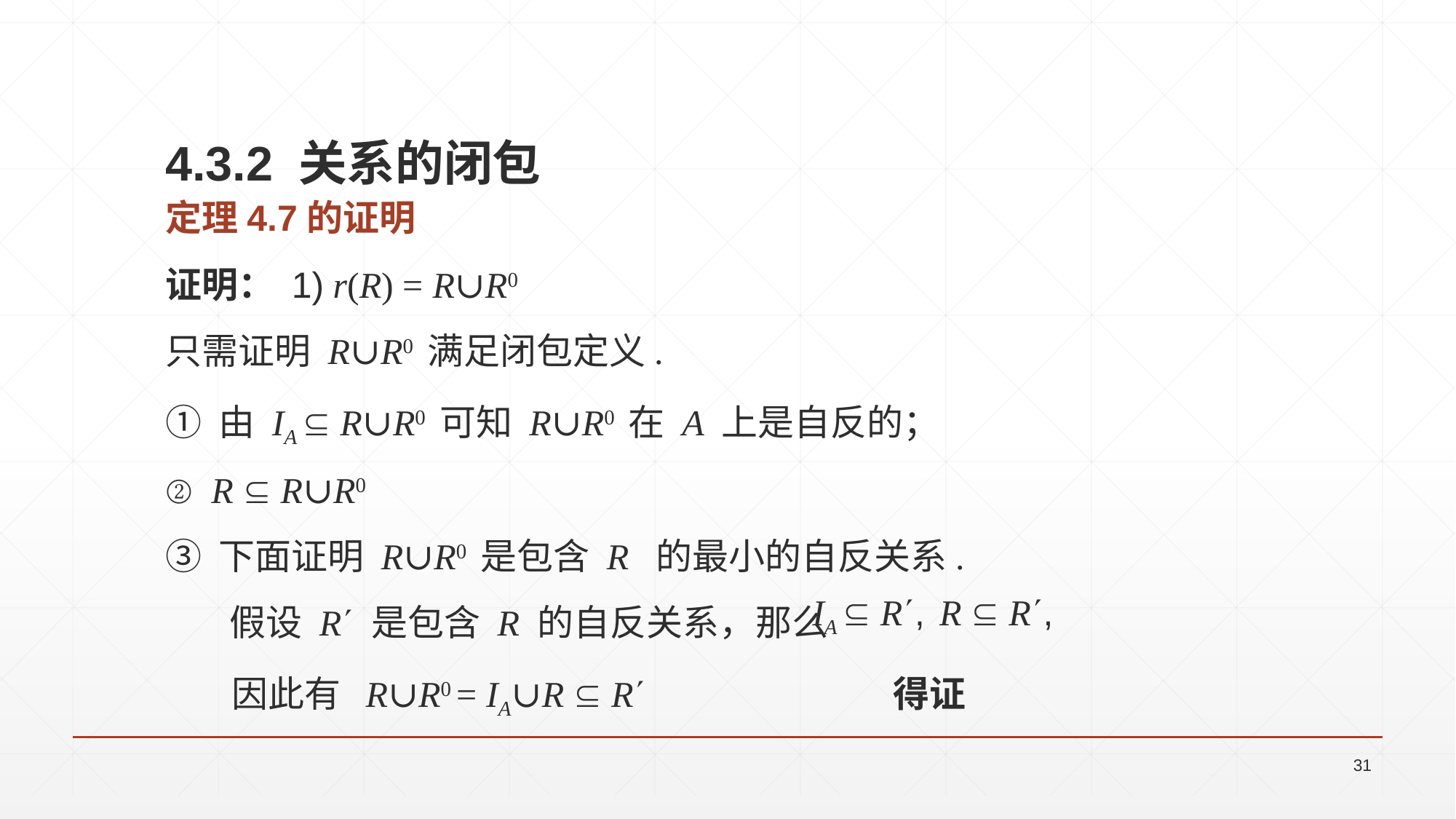

4.3.2 关系的闭包
定理4.7的证明
证明： 1) r(R) = R∪R0
只需证明 R∪R0 满足闭包定义.
① 由 IA ⊆ R∪R0 可知 R∪R0 在 A 上是自反的；
②  R ⊆ R∪R0
③ 下面证明 R∪R0 是包含 R  的最小的自反关系.
假设 R′ 是包含 R 的自反关系，那么
       因此有  R∪R0 = IA∪R ⊆ R′			得证
IA ⊆ R′,
R ⊆ R′,
31